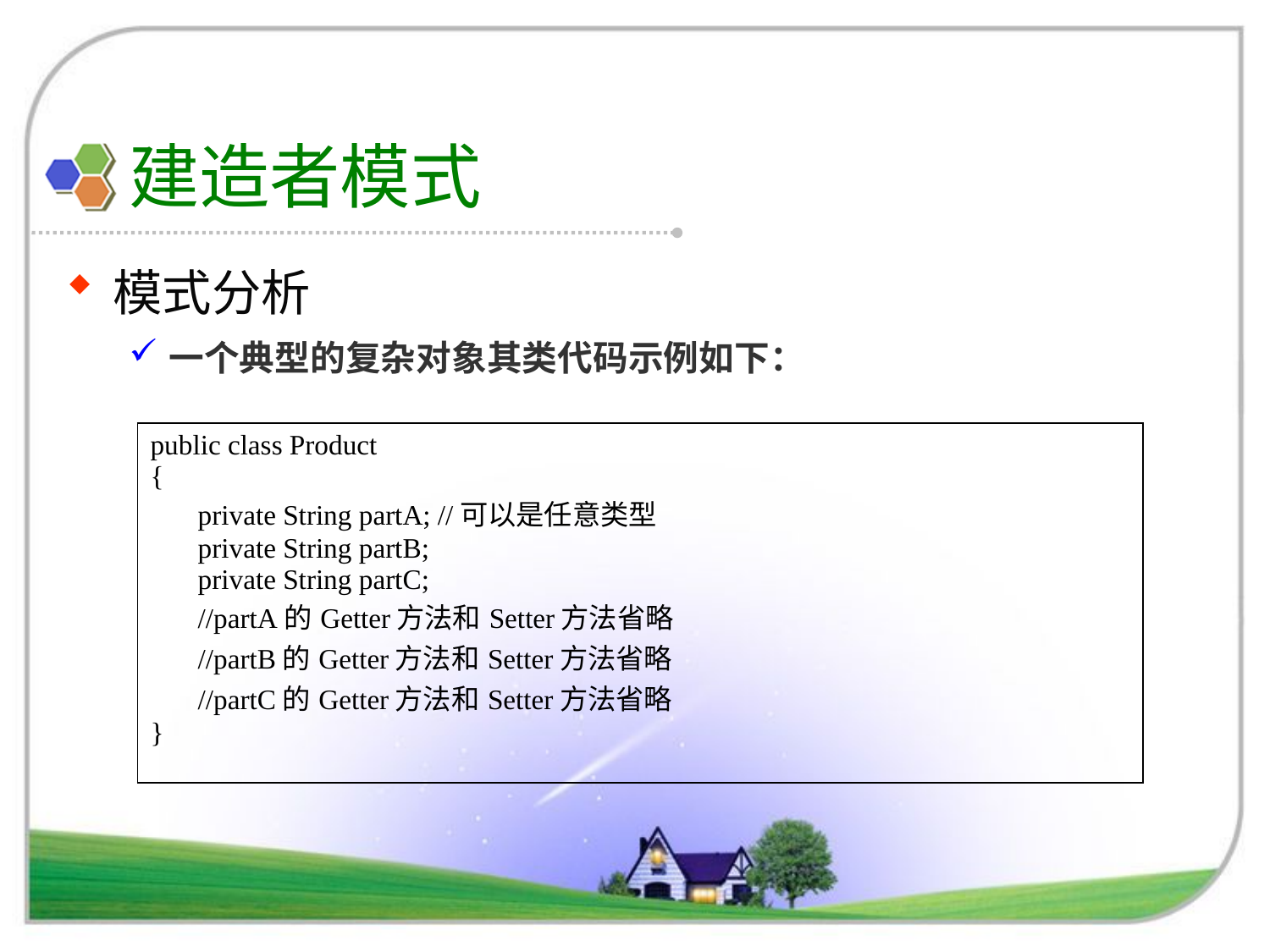

# 建造者模式
模式分析
一个典型的复杂对象其类代码示例如下：
| public class Product { private String partA; //可以是任意类型 private String partB; private String partC; //partA的Getter方法和Setter方法省略 //partB的Getter方法和Setter方法省略 //partC的Getter方法和Setter方法省略 } |
| --- |